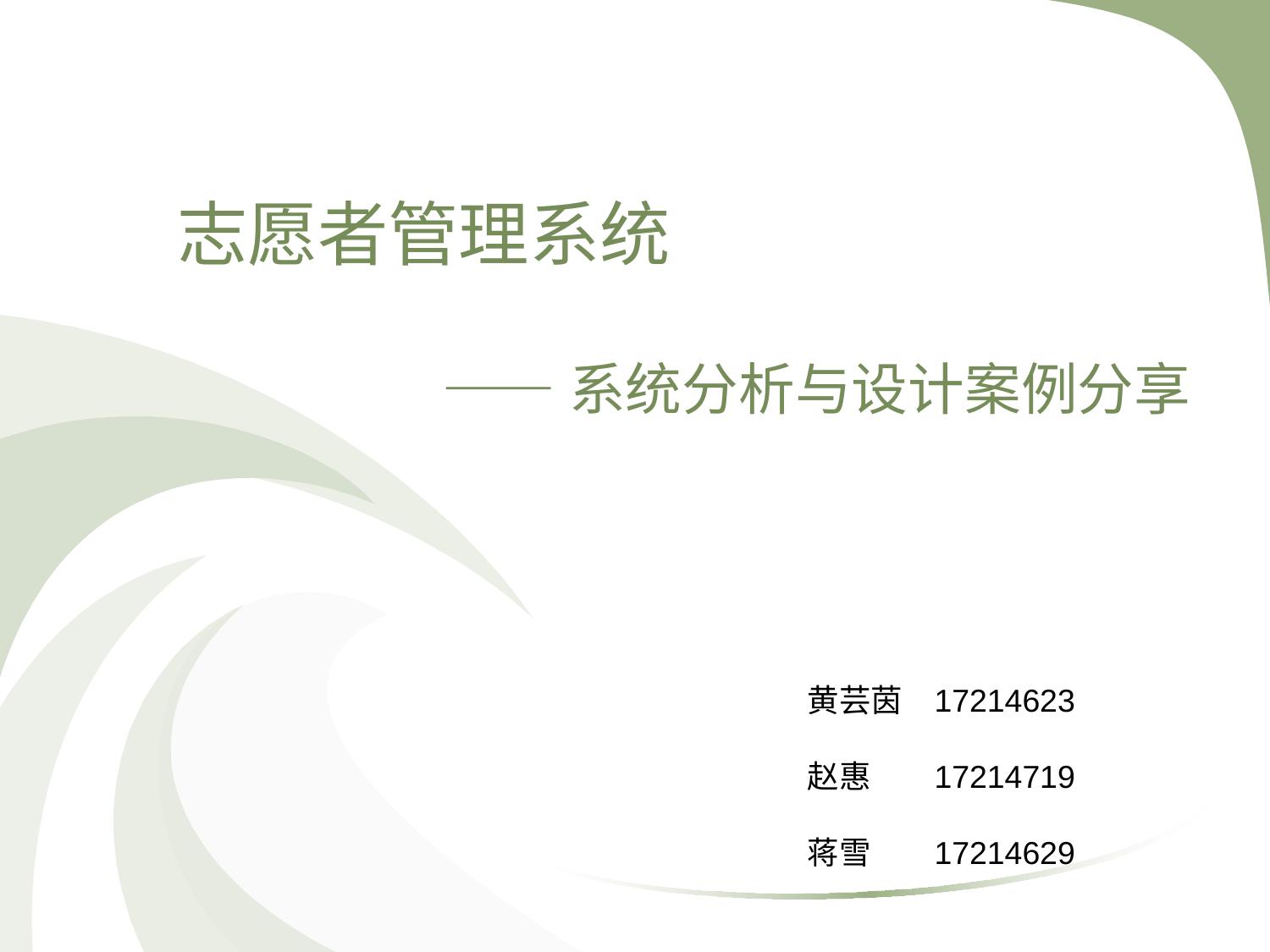

# 志愿者管理系统
——系统分析与设计案例分享

黄芸茵	17214623

赵惠	17214719

蒋雪	17214629